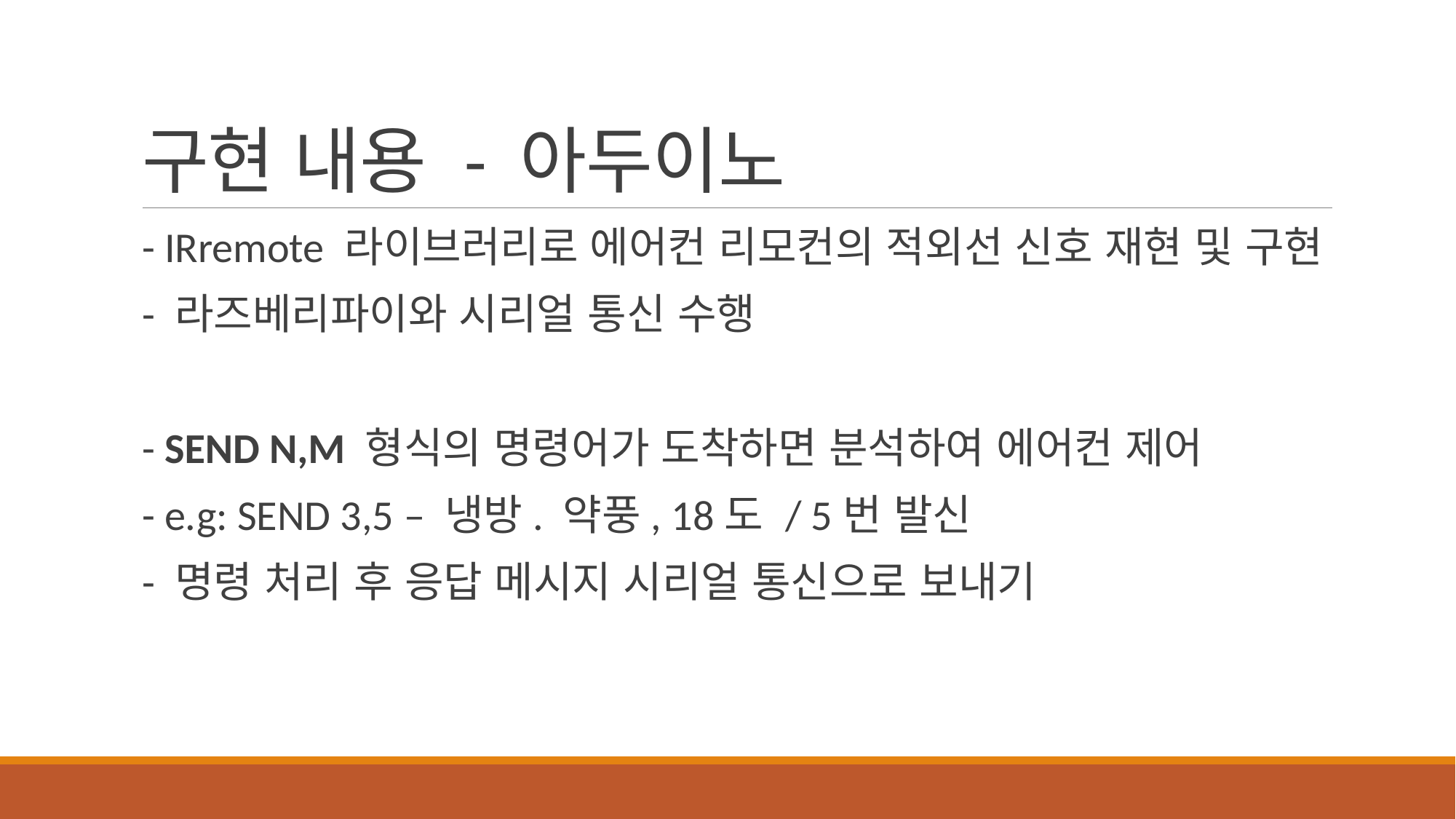

# 구현 내용 - 아두이노
- IRremote 라이브러리로 에어컨 리모컨의 적외선 신호 재현 및 구현
- 라즈베리파이와 시리얼 통신 수행

- SEND N,M 형식의 명령어가 도착하면 분석하여 에어컨 제어
- e.g: SEND 3,5 – 냉방. 약풍, 18도 / 5번 발신
- 명령 처리 후 응답 메시지 시리얼 통신으로 보내기